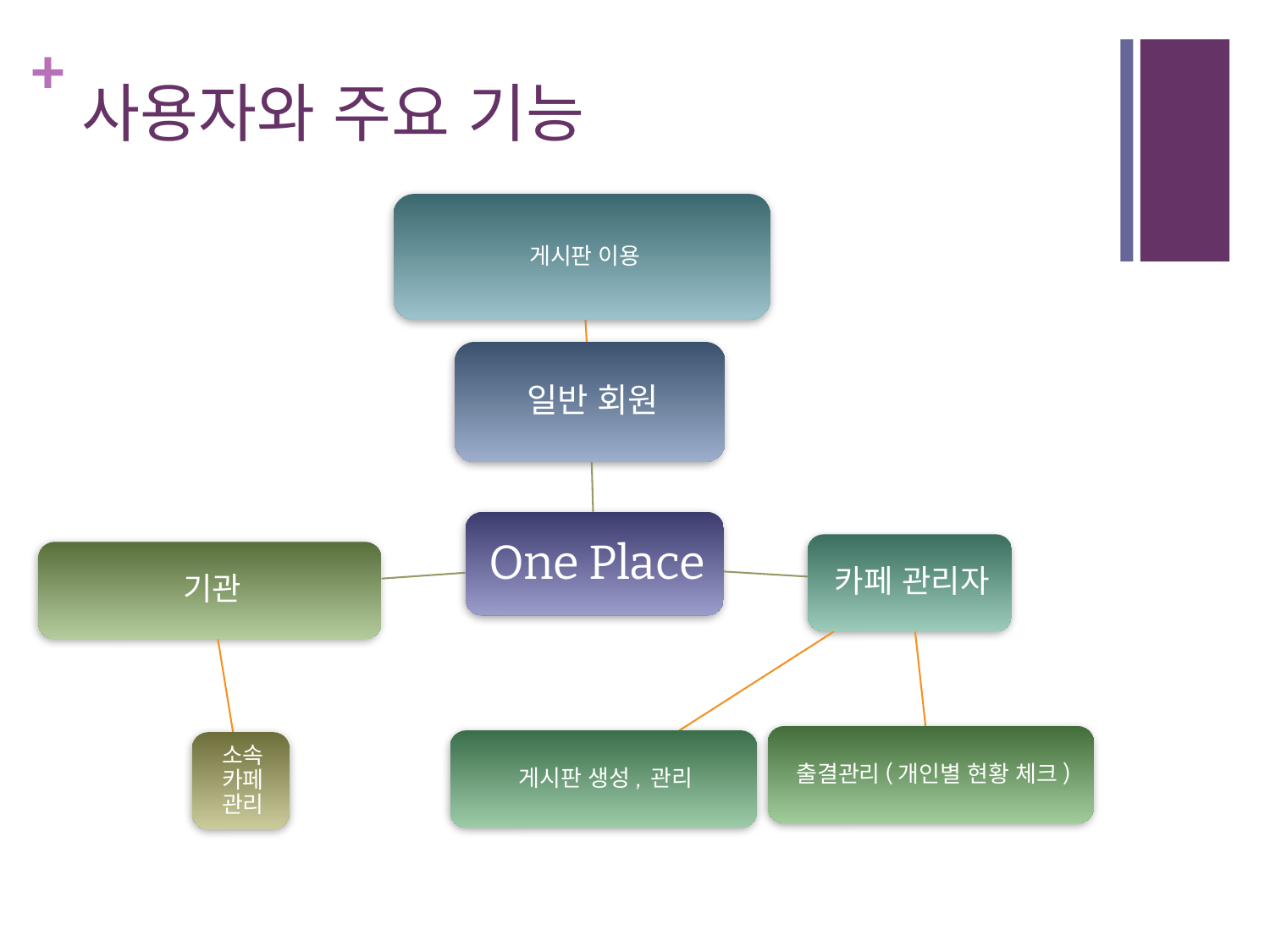

# 사용자와 주요 기능
One Place
일반 회원
게시판 이용
카페 관리자
게시판 생성, 관리
출결관리(개인별 현황 체크)
기관
소속 카페 관리